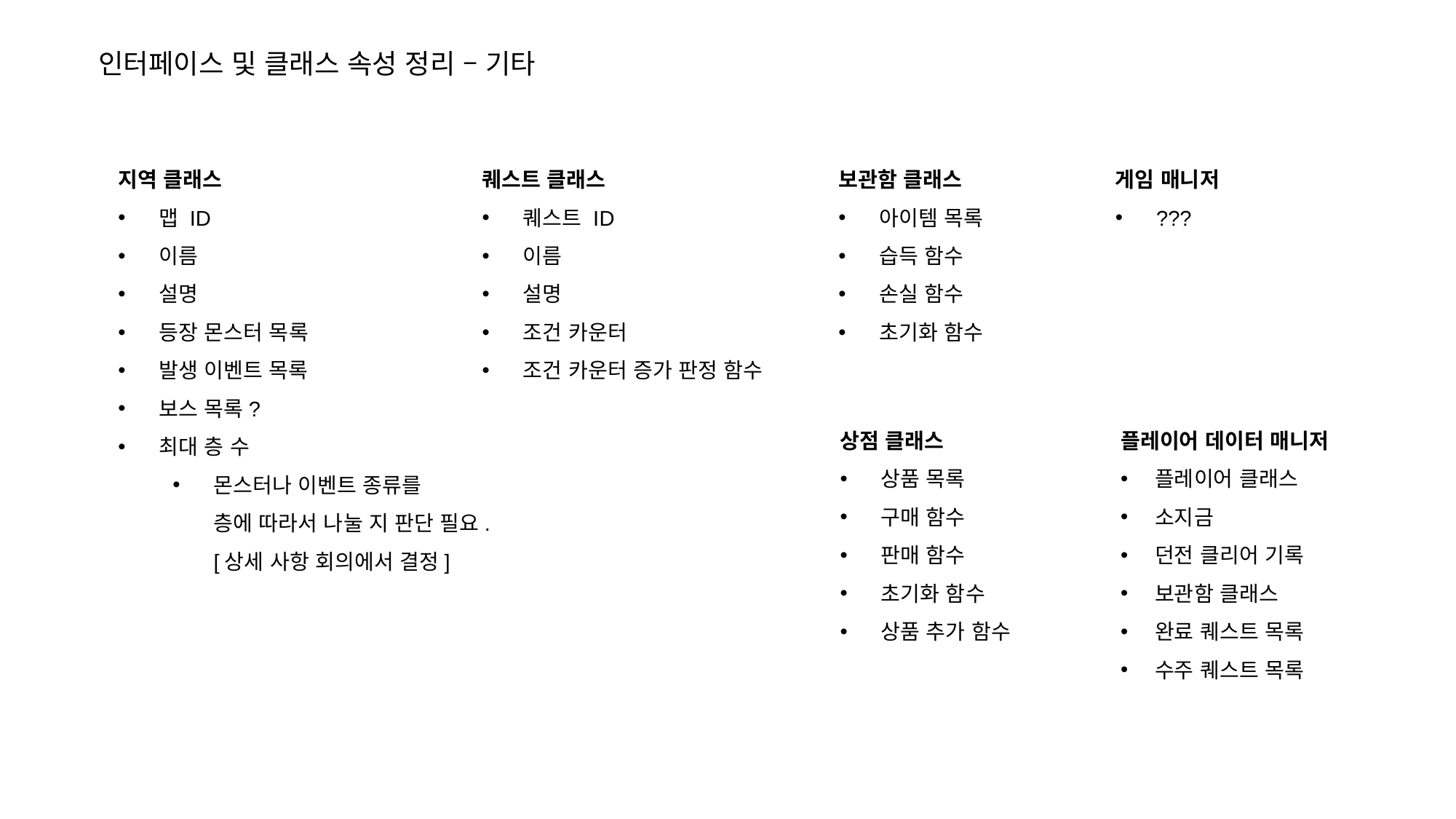

인터페이스 및 클래스 속성 정리 – 기타
지역 클래스
맵 ID
이름
설명
등장 몬스터 목록
발생 이벤트 목록
보스 목록?
최대 층 수
몬스터나 이벤트 종류를
층에 따라서 나눌 지 판단 필요.
[상세 사항 회의에서 결정]
퀘스트 클래스
퀘스트 ID
이름
설명
조건 카운터
조건 카운터 증가 판정 함수
보관함 클래스
아이템 목록
습득 함수
손실 함수
초기화 함수
게임 매니저
???
상점 클래스
상품 목록
구매 함수
판매 함수
초기화 함수
상품 추가 함수
플레이어 데이터 매니저
플레이어 클래스
소지금
던전 클리어 기록
보관함 클래스
완료 퀘스트 목록
수주 퀘스트 목록